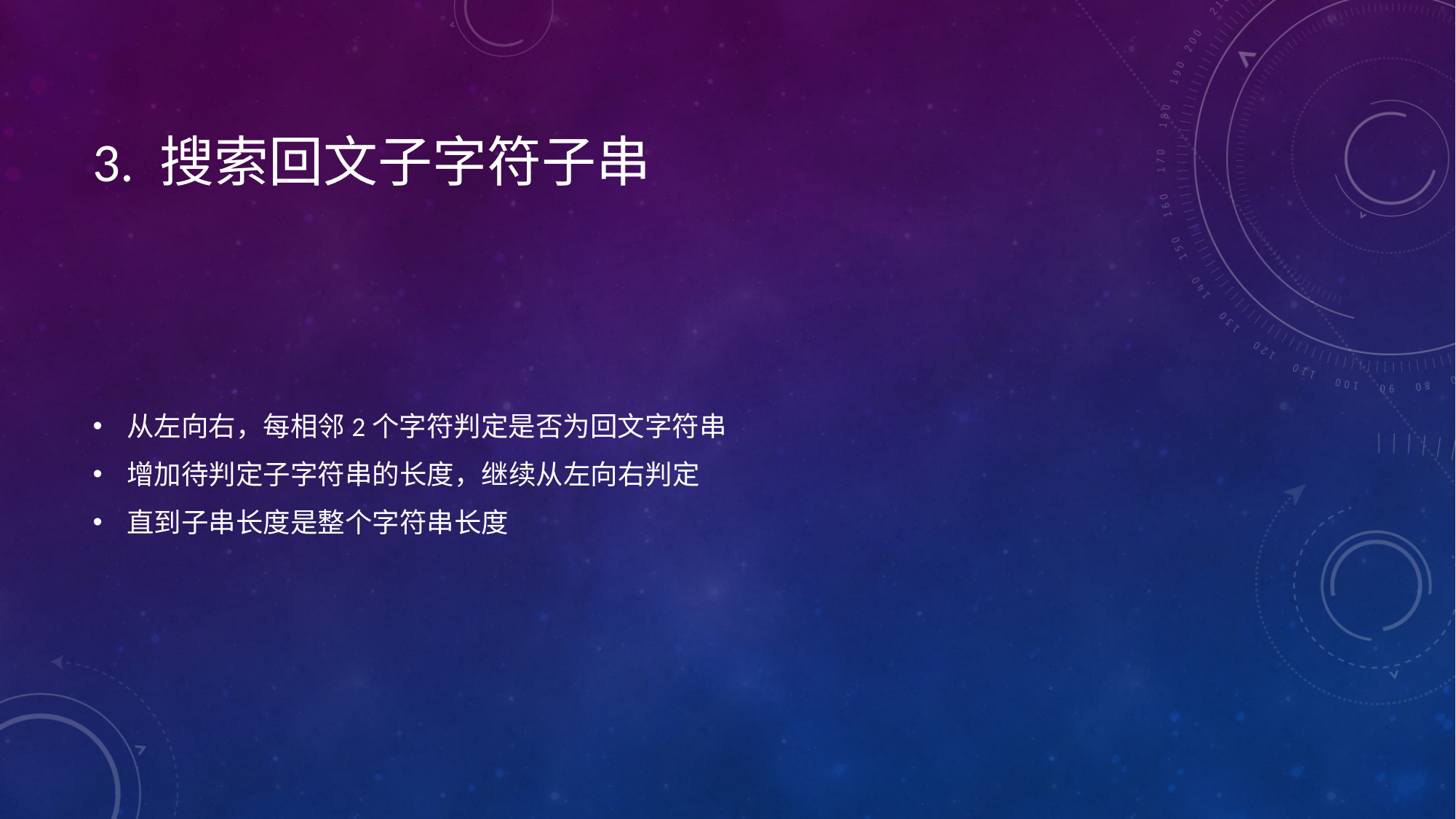

# 3. 搜索回文子字符子串
从左向右，每相邻2个字符判定是否为回文字符串
增加待判定子字符串的长度，继续从左向右判定
直到子串长度是整个字符串长度